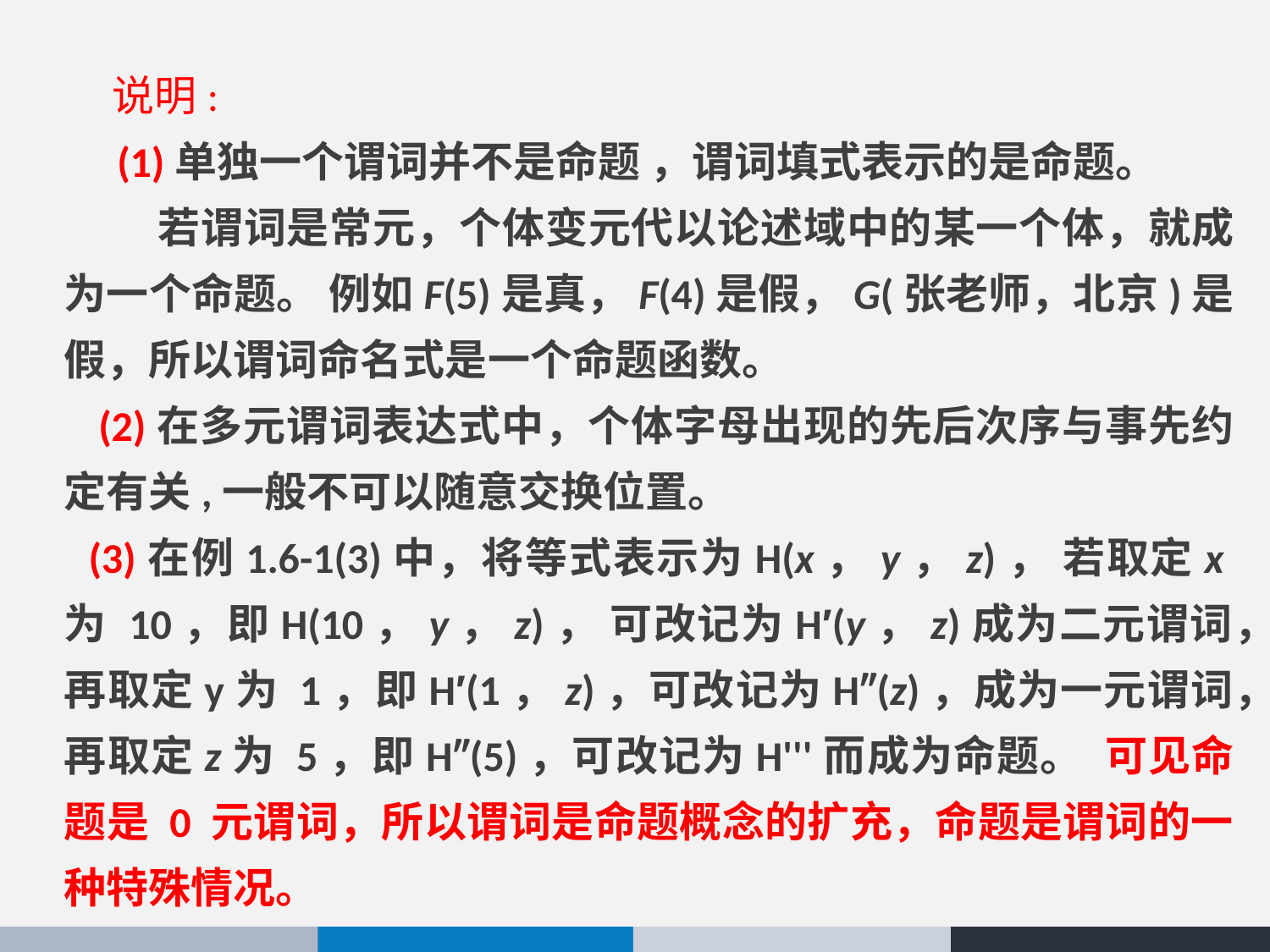

说明:
     (1)单独一个谓词并不是命题 ，谓词填式表示的是命题。
        若谓词是常元，个体变元代以论述域中的某一个体，就成为一个命题。 例如F(5)是真，F(4)是假，G(张老师，北京)是假，所以谓词命名式是一个命题函数。
   (2)在多元谓词表达式中，个体字母出现的先后次序与事先约定有关,一般不可以随意交换位置。
  (3)在例1.6-1(3)中，将等式表示为H(x，y，z)， 若取定x为 10，即H(10，y，z)， 可改记为H′(y，z)成为二元谓词，再取定y为 1，即H′(1，z)，可改记为H″(z)，成为一元谓词，再取定z为 5，即H″(5)，可改记为H'''而成为命题。  可见命题是 0 元谓词，所以谓词是命题概念的扩充，命题是谓词的一种特殊情况。